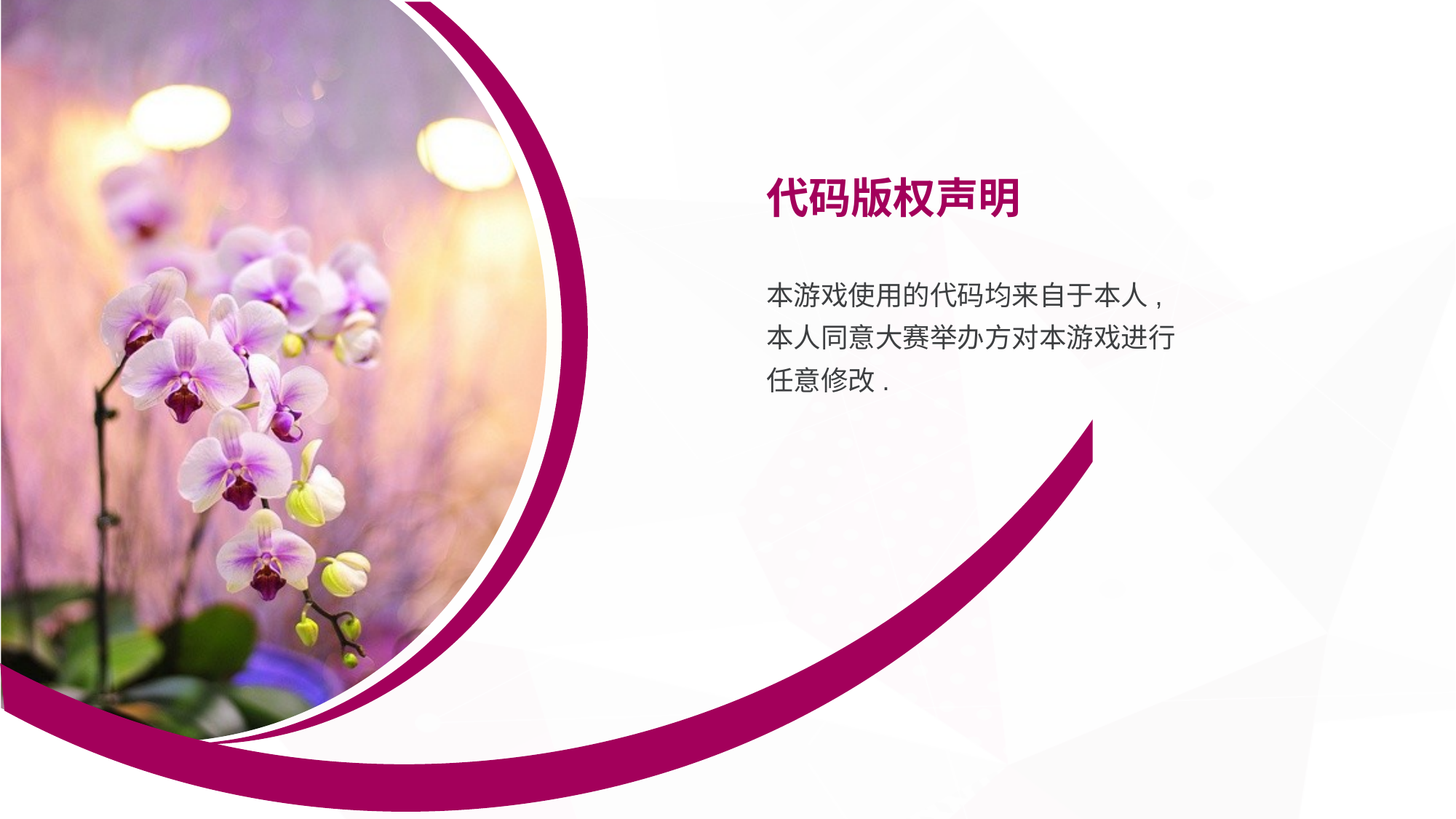

代码版权声明
本游戏使用的代码均来自于本人,本人同意大赛举办方对本游戏进行任意修改.